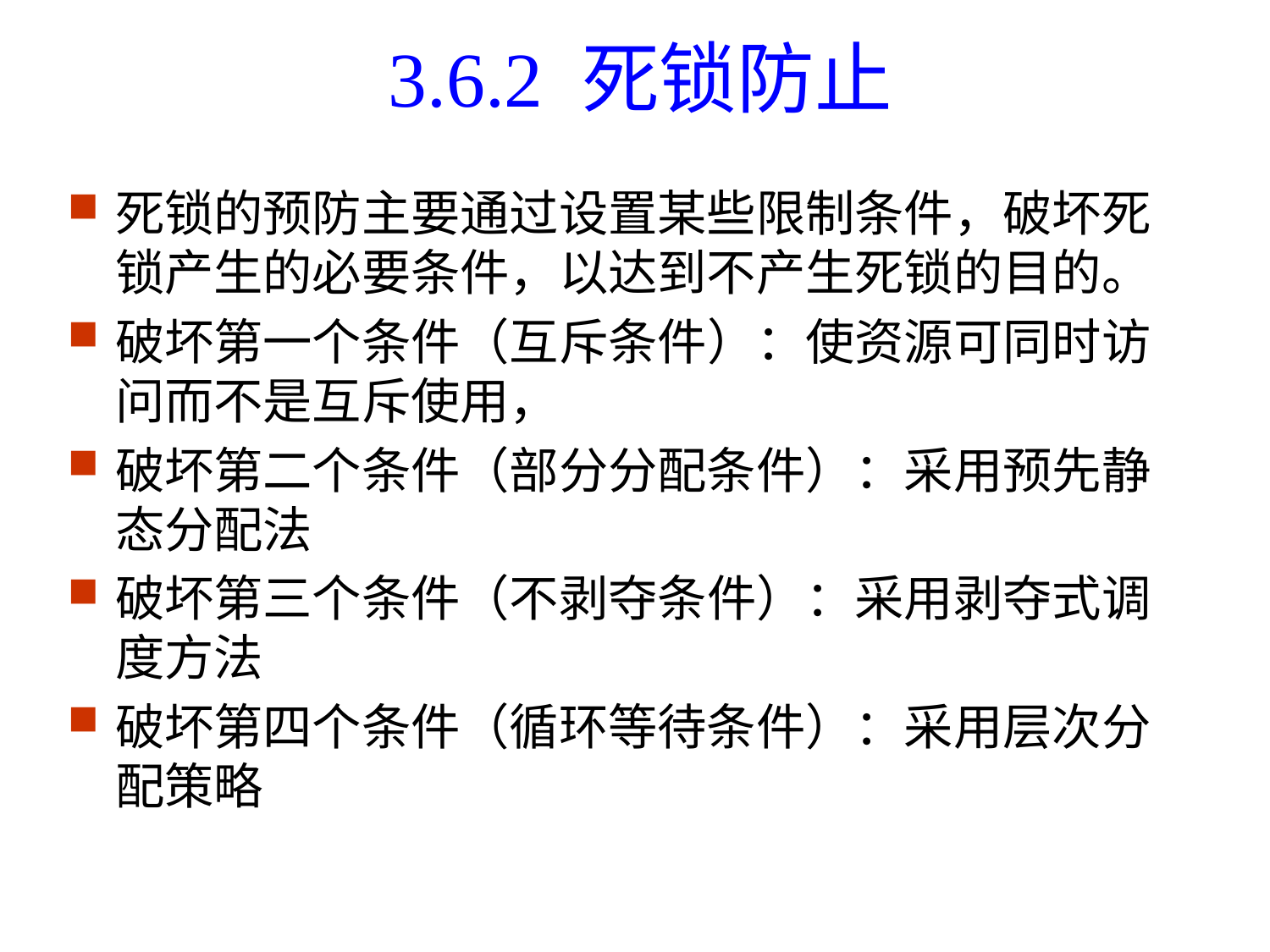

3.6.2 死锁防止
死锁的预防主要通过设置某些限制条件，破坏死锁产生的必要条件，以达到不产生死锁的目的。
破坏第一个条件（互斥条件）：使资源可同时访问而不是互斥使用，
破坏第二个条件（部分分配条件）：采用预先静态分配法
破坏第三个条件（不剥夺条件）：采用剥夺式调度方法
破坏第四个条件（循环等待条件）：采用层次分配策略